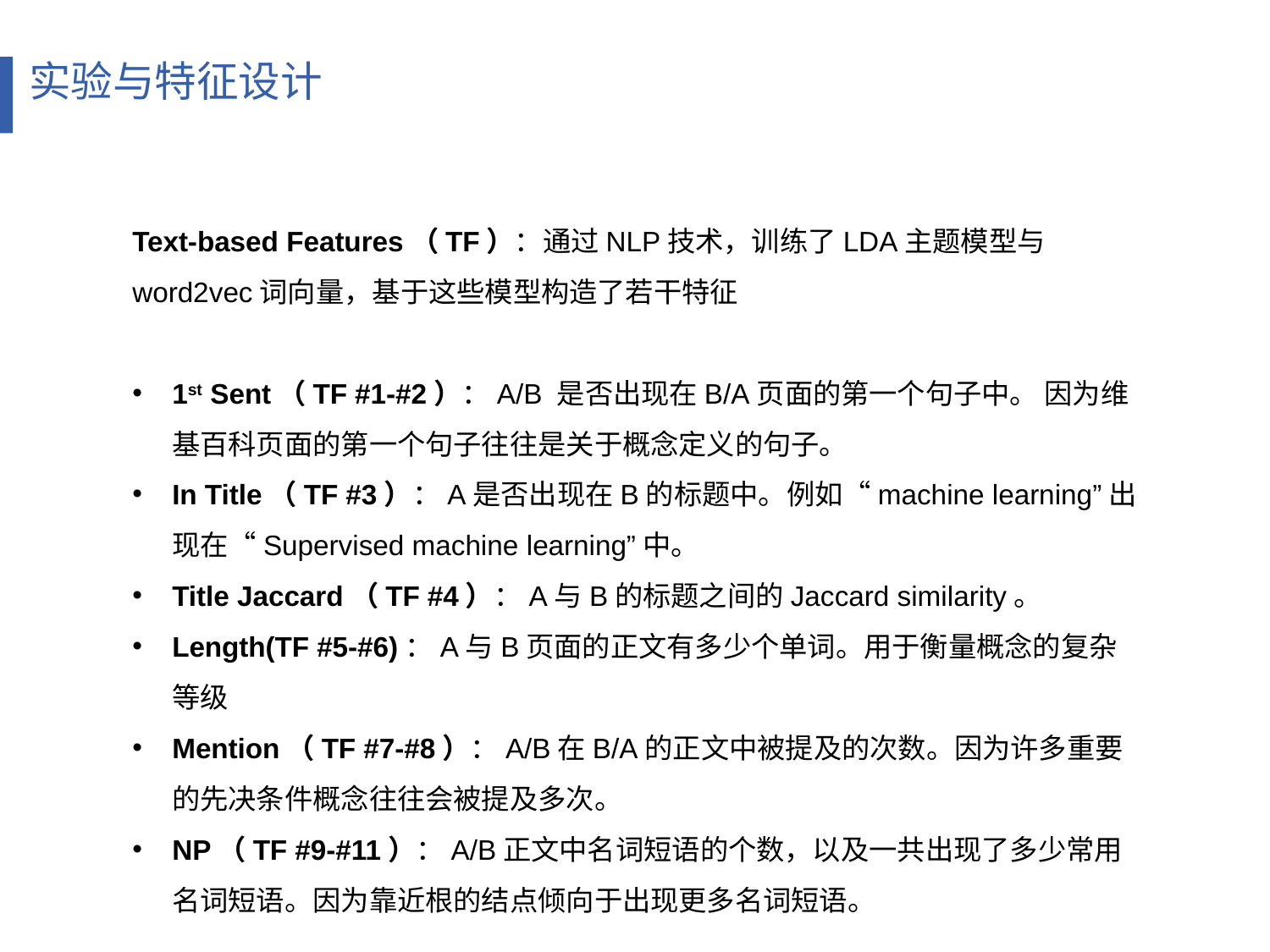

实验与特征设计

Text-based Features（TF）：通过NLP技术，训练了LDA主题模型与word2vec词向量，基于这些模型构造了若干特征

1st Sent（TF #1-#2）：A/B 是否出现在B/A页面的第一个句子中。 因为维基百科页面的第一个句子往往是关于概念定义的句子。
In Title（TF #3）：A是否出现在B的标题中。例如“machine learning”出现在“Supervised machine learning”中。
Title Jaccard（TF #4）：A与B的标题之间的Jaccard similarity。
Length(TF #5-#6)：A与B页面的正文有多少个单词。用于衡量概念的复杂等级
Mention（TF #7-#8）：A/B在B/A的正文中被提及的次数。因为许多重要的先决条件概念往往会被提及多次。
NP（TF #9-#11）：A/B正文中名词短语的个数，以及一共出现了多少常用名词短语。因为靠近根的结点倾向于出现更多名词短语。